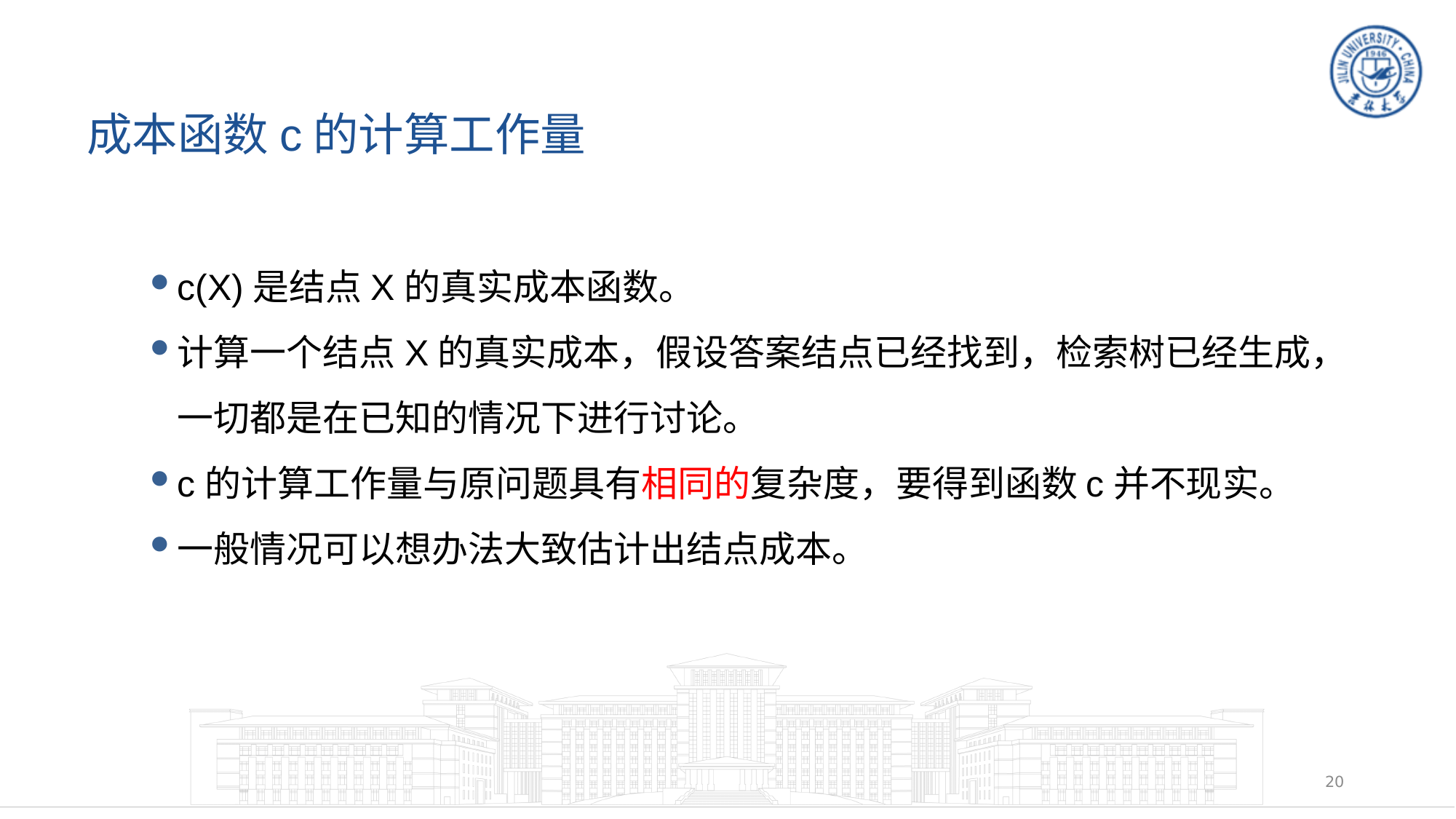

# 成本函数c的计算工作量
c(X)是结点X的真实成本函数。
计算一个结点X的真实成本，假设答案结点已经找到，检索树已经生成，一切都是在已知的情况下进行讨论。
c的计算工作量与原问题具有相同的复杂度，要得到函数c并不现实。
一般情况可以想办法大致估计出结点成本。

20